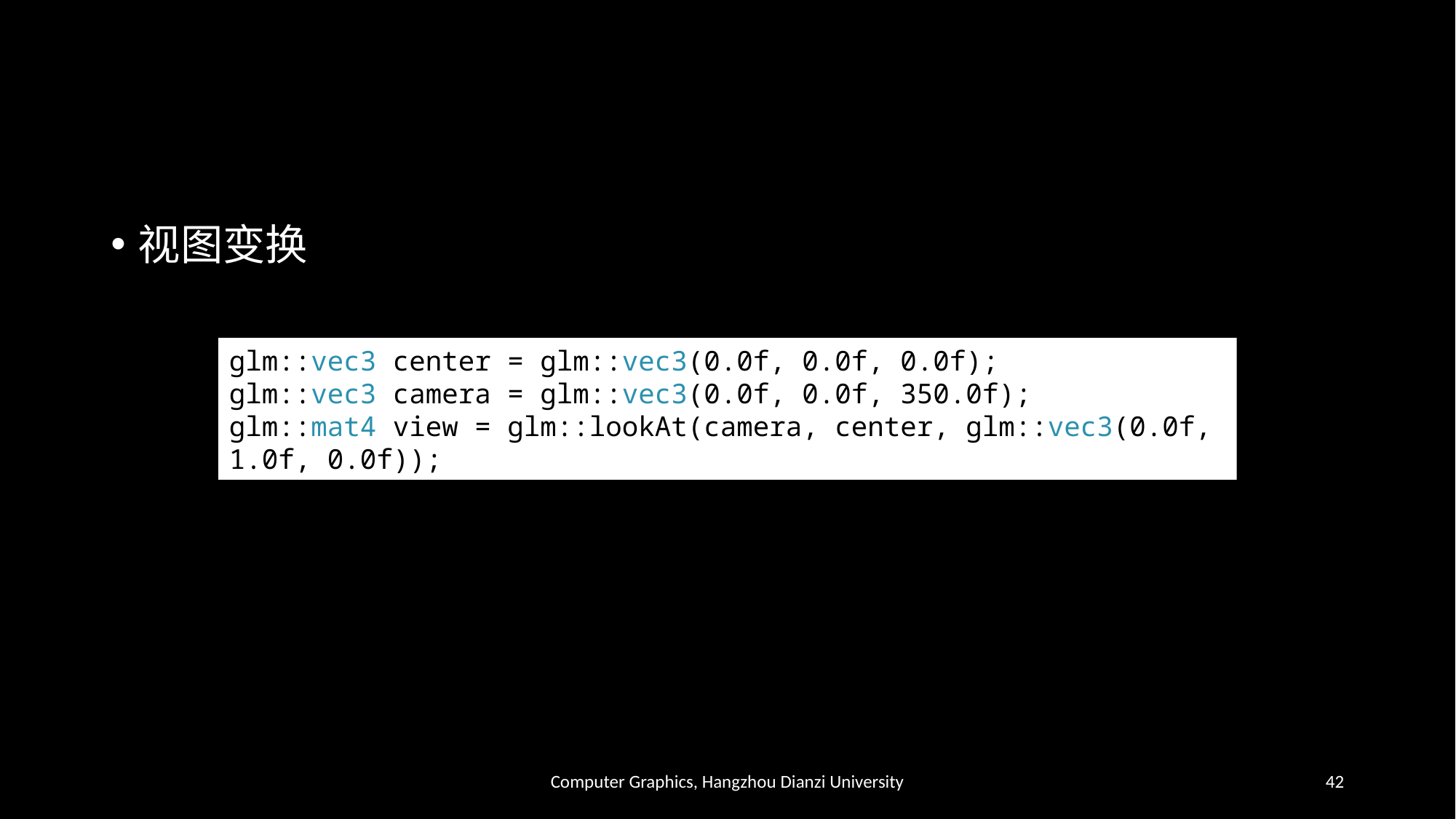

#
视图变换

glm::vec3 center = glm::vec3(0.0f, 0.0f, 0.0f);
glm::vec3 camera = glm::vec3(0.0f, 0.0f, 350.0f);
glm::mat4 view = glm::lookAt(camera, center, glm::vec3(0.0f, 1.0f, 0.0f));
Computer Graphics, Hangzhou Dianzi University
42